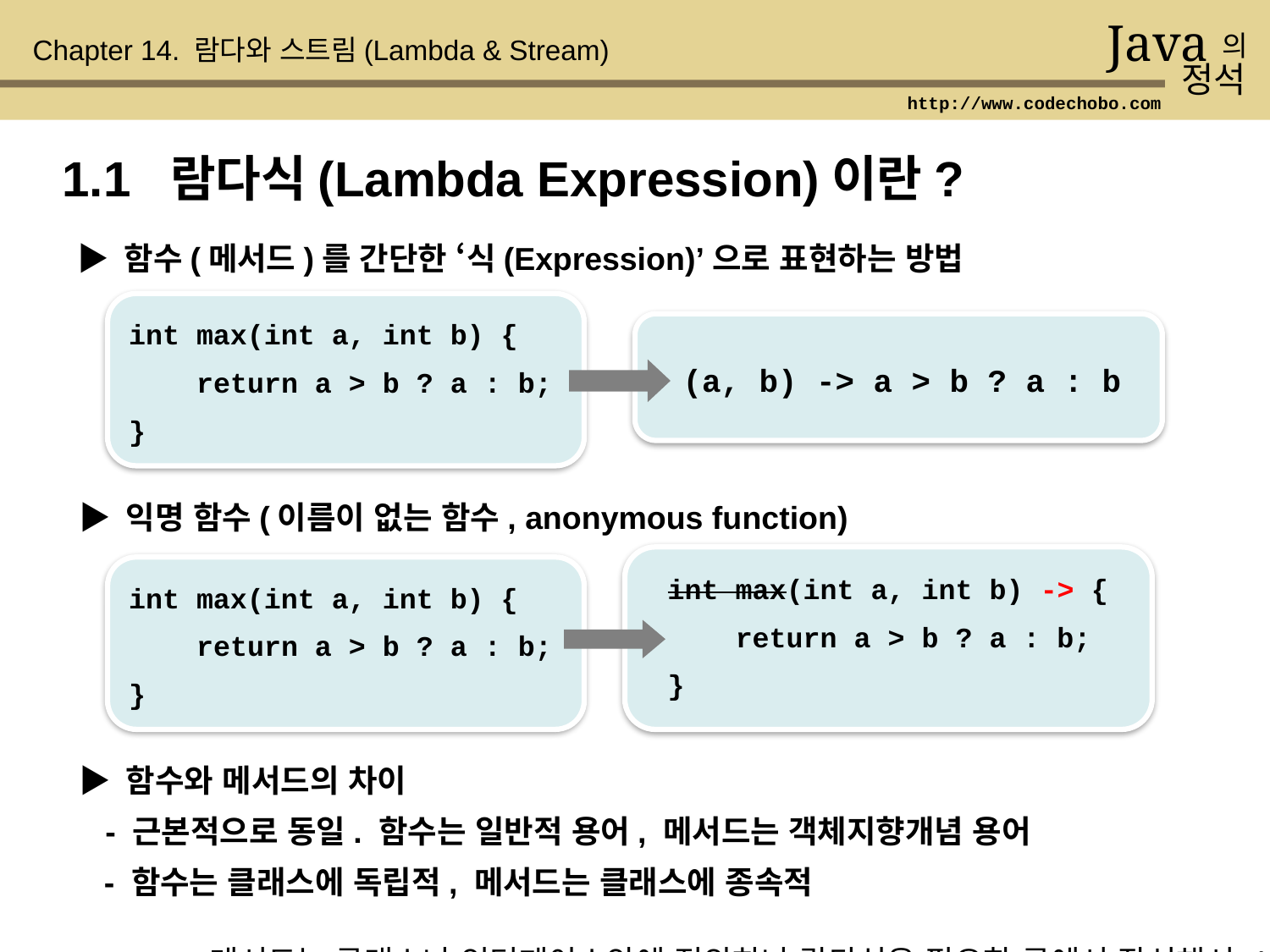

Java
의
정석
Chapter 14. 람다와 스트림(Lambda & Stream)

http://www.codechobo.com
1.1  람다식(Lambda Expression)이란?
▶ 함수(메서드)를 간단한 ‘식(Expression)’으로 표현하는 방법

int max(int a, int b) {
    return a > b ? a : b;
}

(a, b) -> a > b ? a : b

▶ 익명 함수(이름이 없는 함수, anonymous function)

int max(int a, int b) -> {
    return a > b ? a : b;
}

int max(int a, int b) {
    return a > b ? a : b;
}
▶ 함수와 메서드의 차이
  - 근본적으로 동일. 함수는 일반적 용어, 메서드는 객체지향개념 용어
  - 함수는 클래스에 독립적, 메서드는 클래스에 종속적
메서드는 클래스나 인터페이스안에 정의하나 람다식은 필요한 곳에서 작성해서 1회용으로 사용